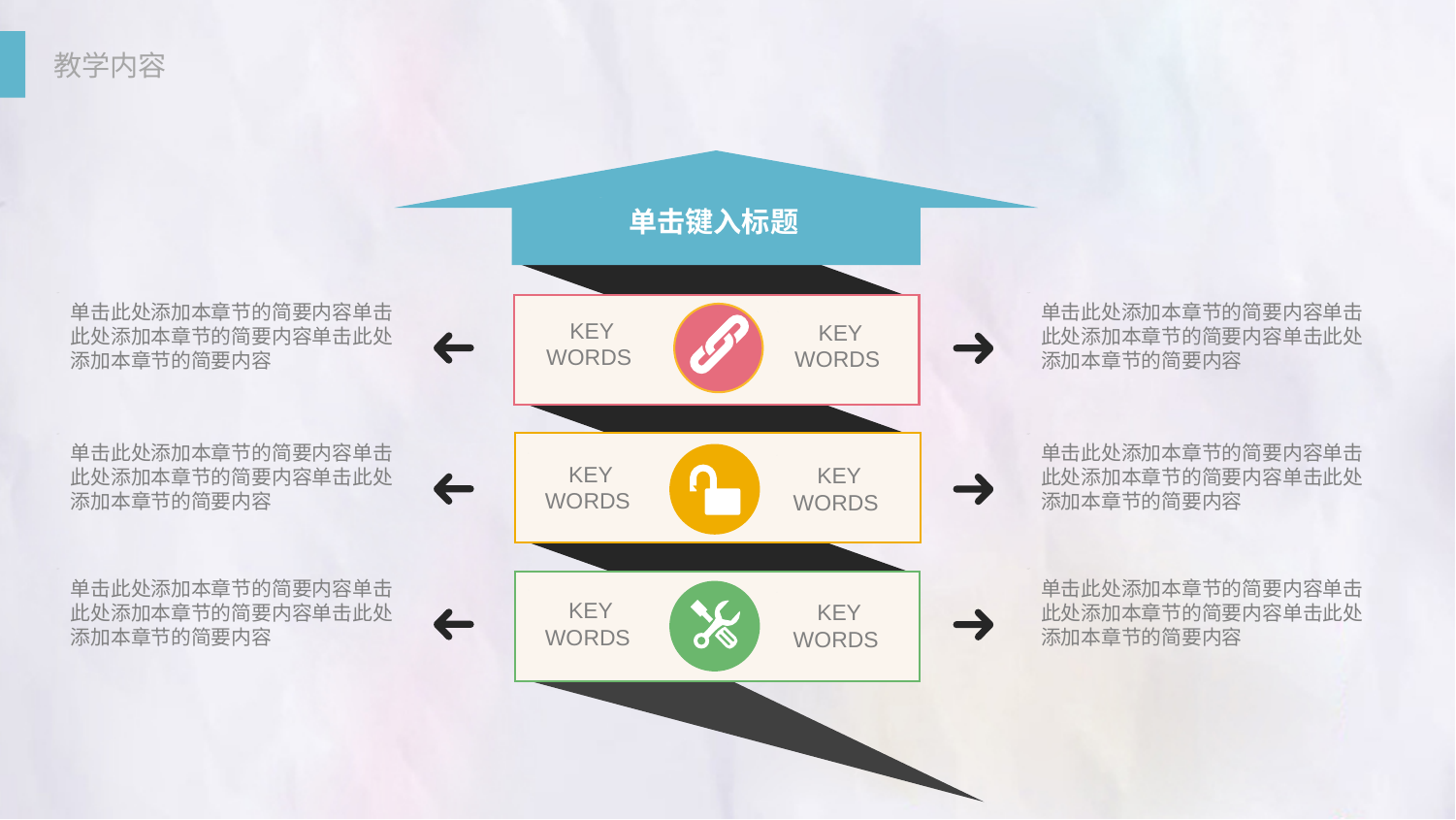

单击键入标题

单击此处添加本章节的简要内容单击此处添加本章节的简要内容单击此处添加本章节的简要内容
单击此处添加本章节的简要内容单击此处添加本章节的简要内容单击此处添加本章节的简要内容

KEY WORDS
KEY WORDS

单击此处添加本章节的简要内容单击此处添加本章节的简要内容单击此处添加本章节的简要内容
单击此处添加本章节的简要内容单击此处添加本章节的简要内容单击此处添加本章节的简要内容

KEY WORDS
KEY WORDS

单击此处添加本章节的简要内容单击此处添加本章节的简要内容单击此处添加本章节的简要内容
单击此处添加本章节的简要内容单击此处添加本章节的简要内容单击此处添加本章节的简要内容

KEY WORDS
KEY WORDS